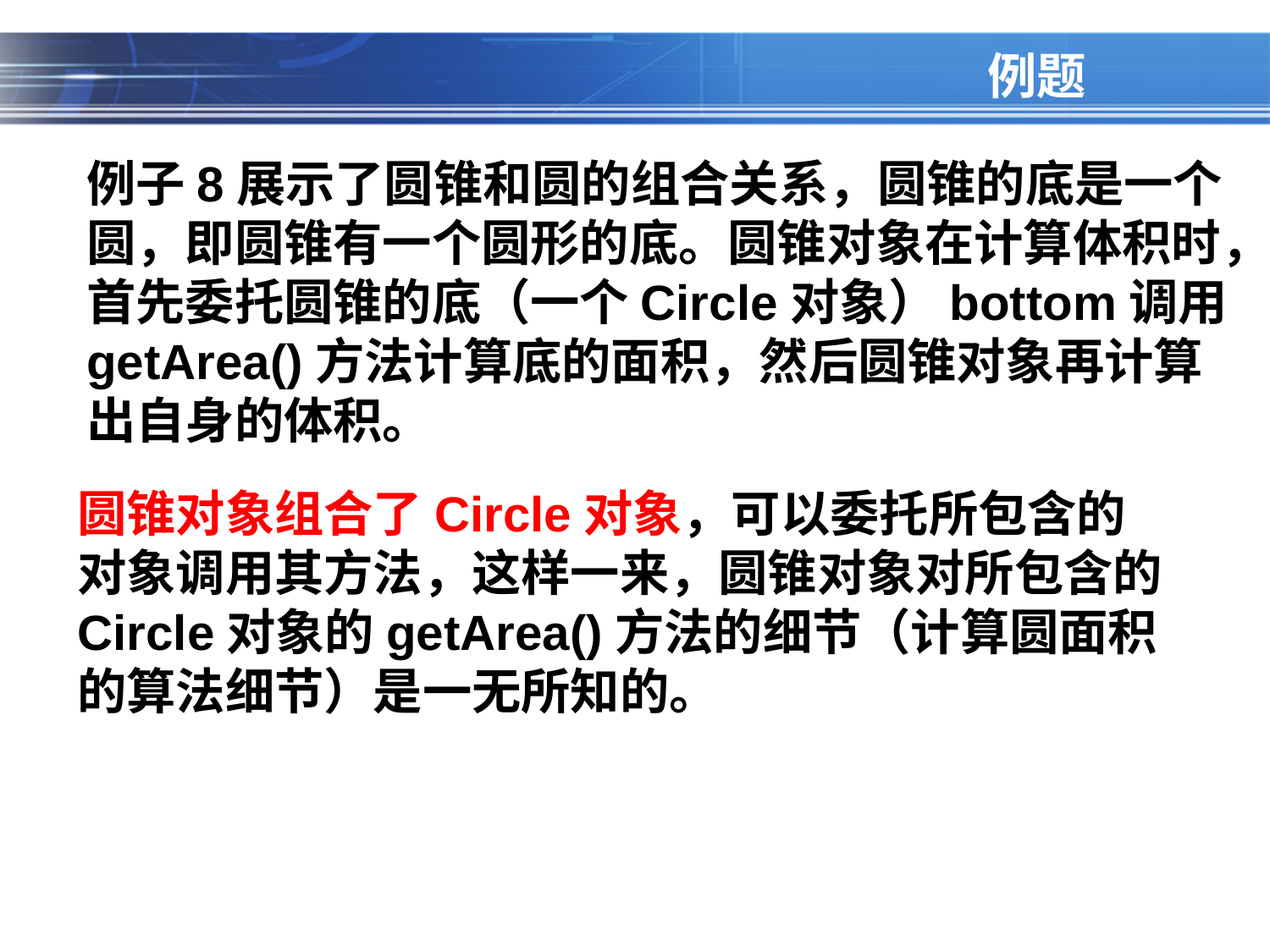

# 例题
例子8展示了圆锥和圆的组合关系，圆锥的底是一个圆，即圆锥有一个圆形的底。圆锥对象在计算体积时，首先委托圆锥的底（一个Circle对象）bottom调用getArea()方法计算底的面积，然后圆锥对象再计算出自身的体积。
圆锥对象组合了Circle对象，可以委托所包含的对象调用其方法，这样一来，圆锥对象对所包含的Circle对象的getArea()方法的细节（计算圆面积的算法细节）是一无所知的。